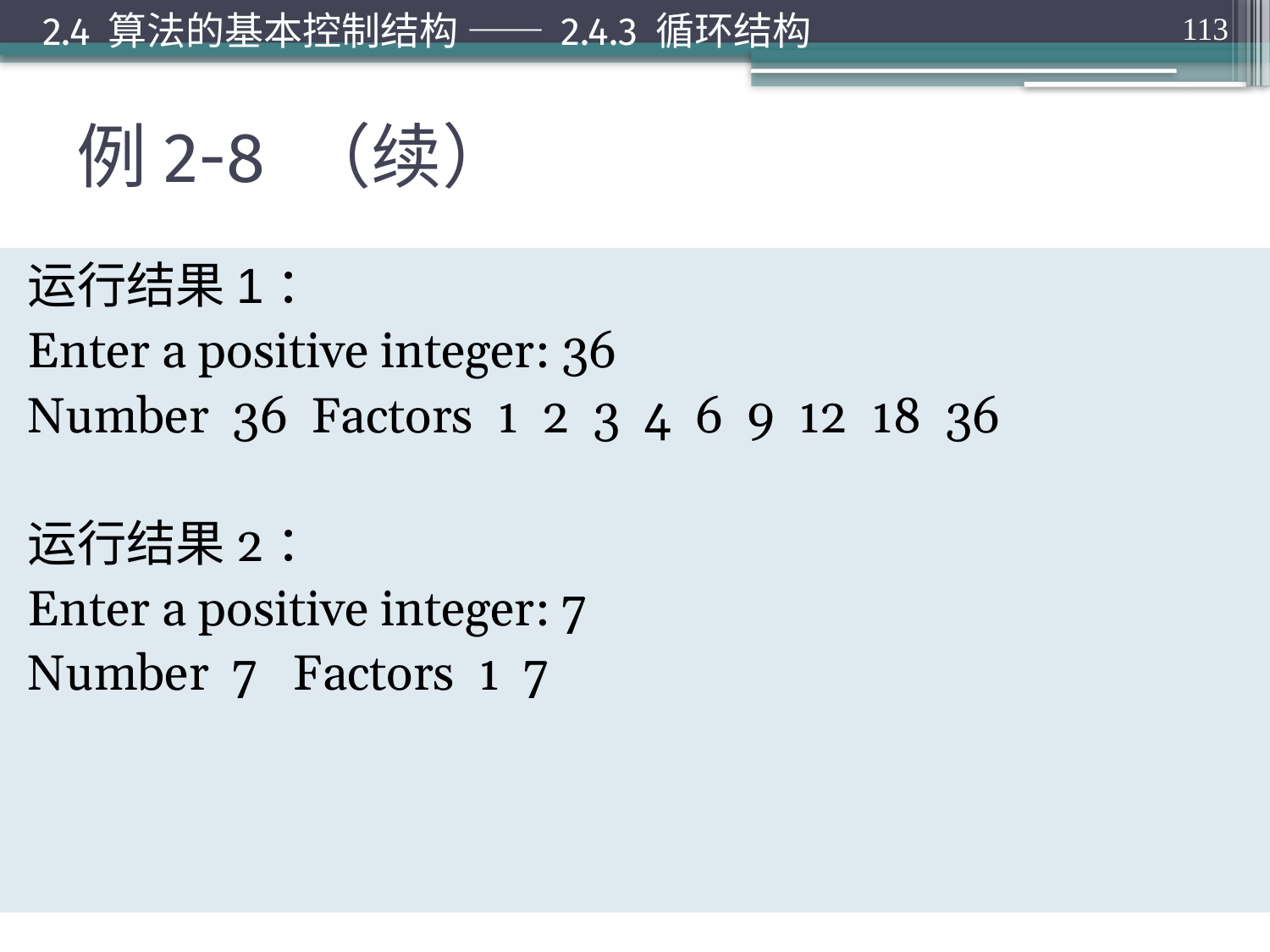

2.4 算法的基本控制结构 —— 2.4.3 循环结构
113
# 例2-8 （续）
运行结果1：
Enter a positive integer: 36
Number  36  Factors  1  2  3  4  6  9  12  18  36

运行结果2：
Enter a positive integer: 7
Number  7   Factors  1  7